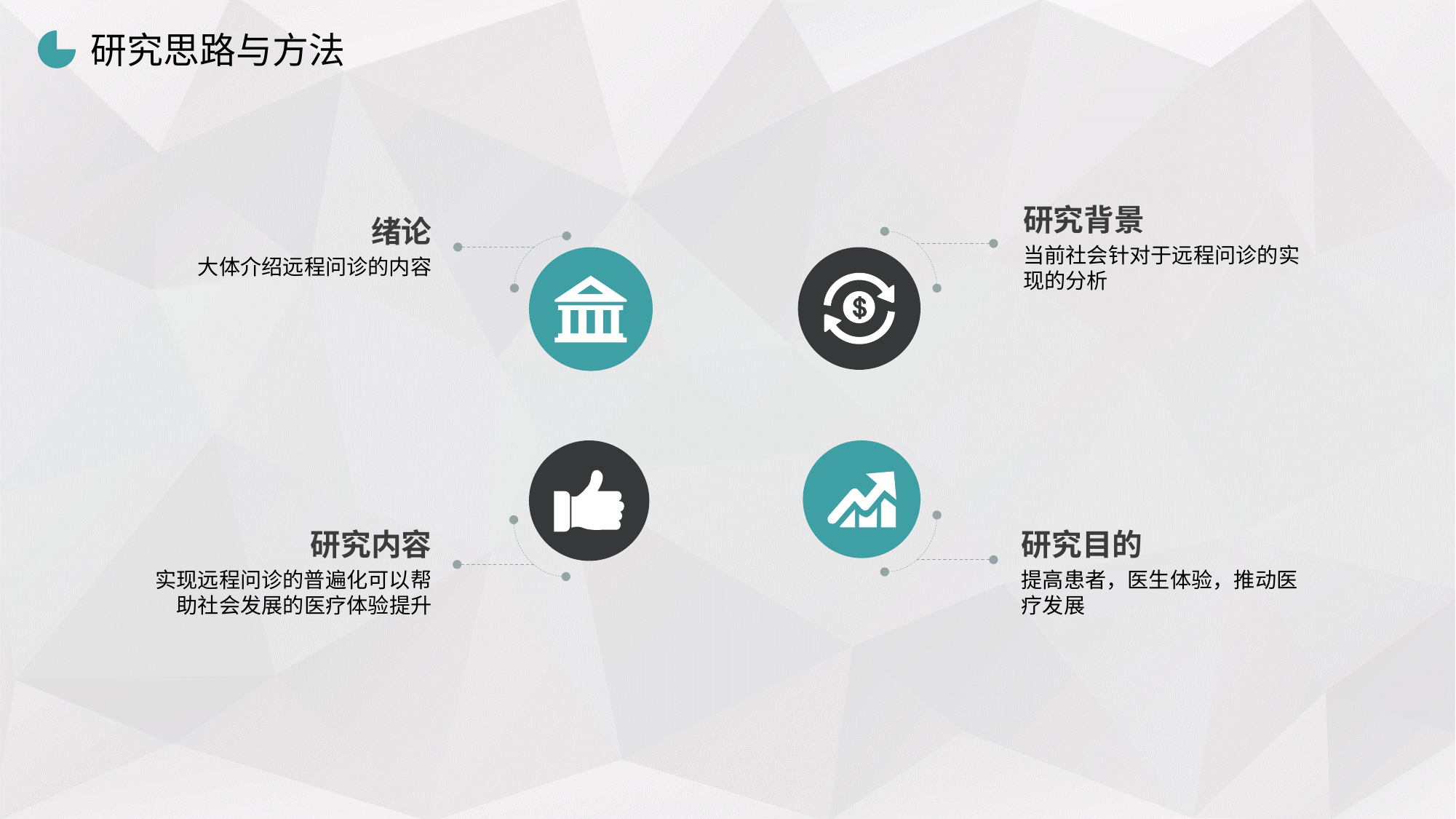

研究思路与方法

研究背景
绪论

当前社会针对于远程问诊的实现的分析

大体介绍远程问诊的内容

研究内容
研究目的
实现远程问诊的普遍化可以帮助社会发展的医疗体验提升
提高患者，医生体验，推动医疗发展